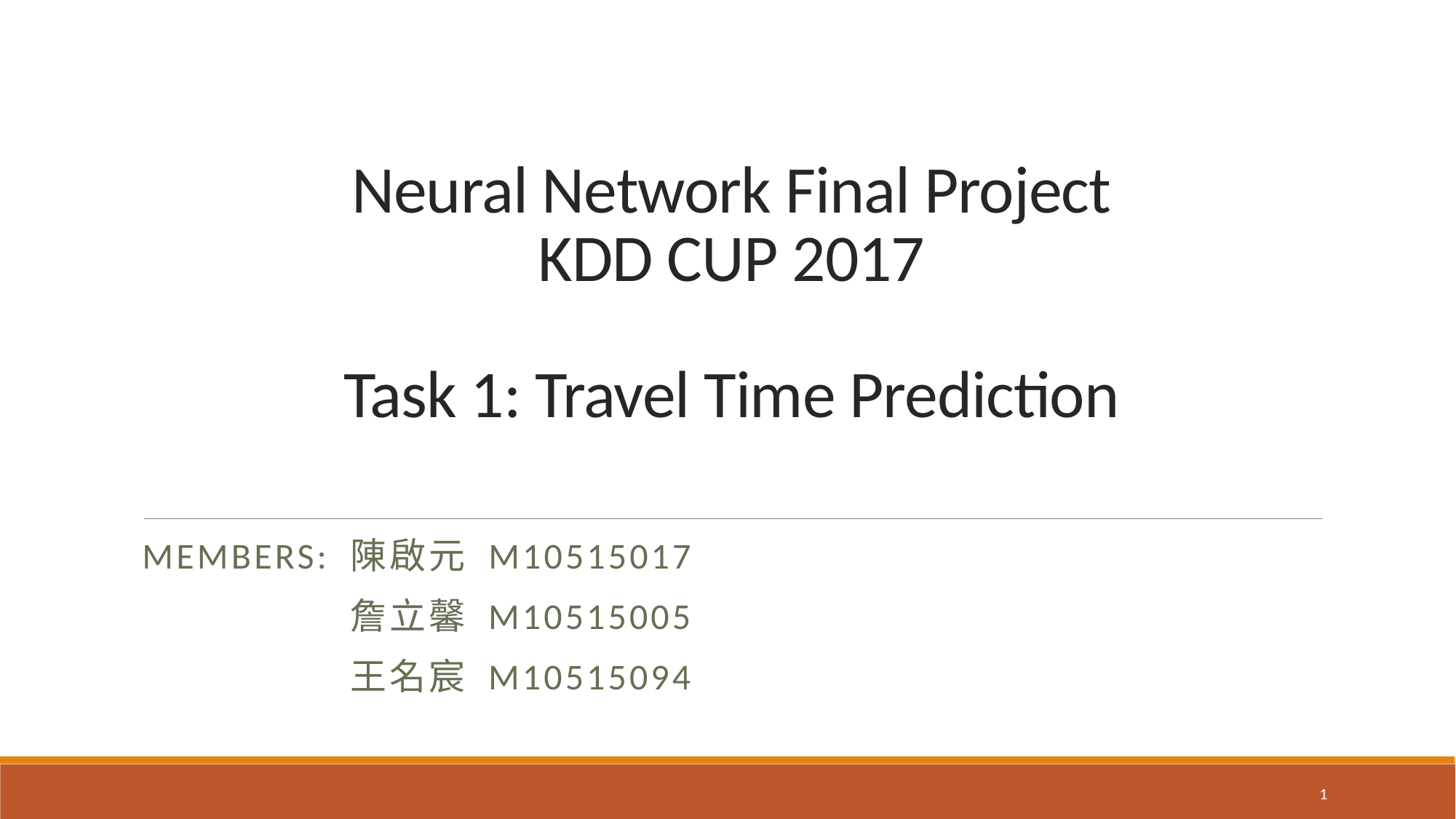

# Neural Network Final Project KDD CUP 2017 Task 1: Travel Time Prediction
Members: 陳啟元 M10515017
	        詹立馨 M10515005
	        王名宸 M10515094
1